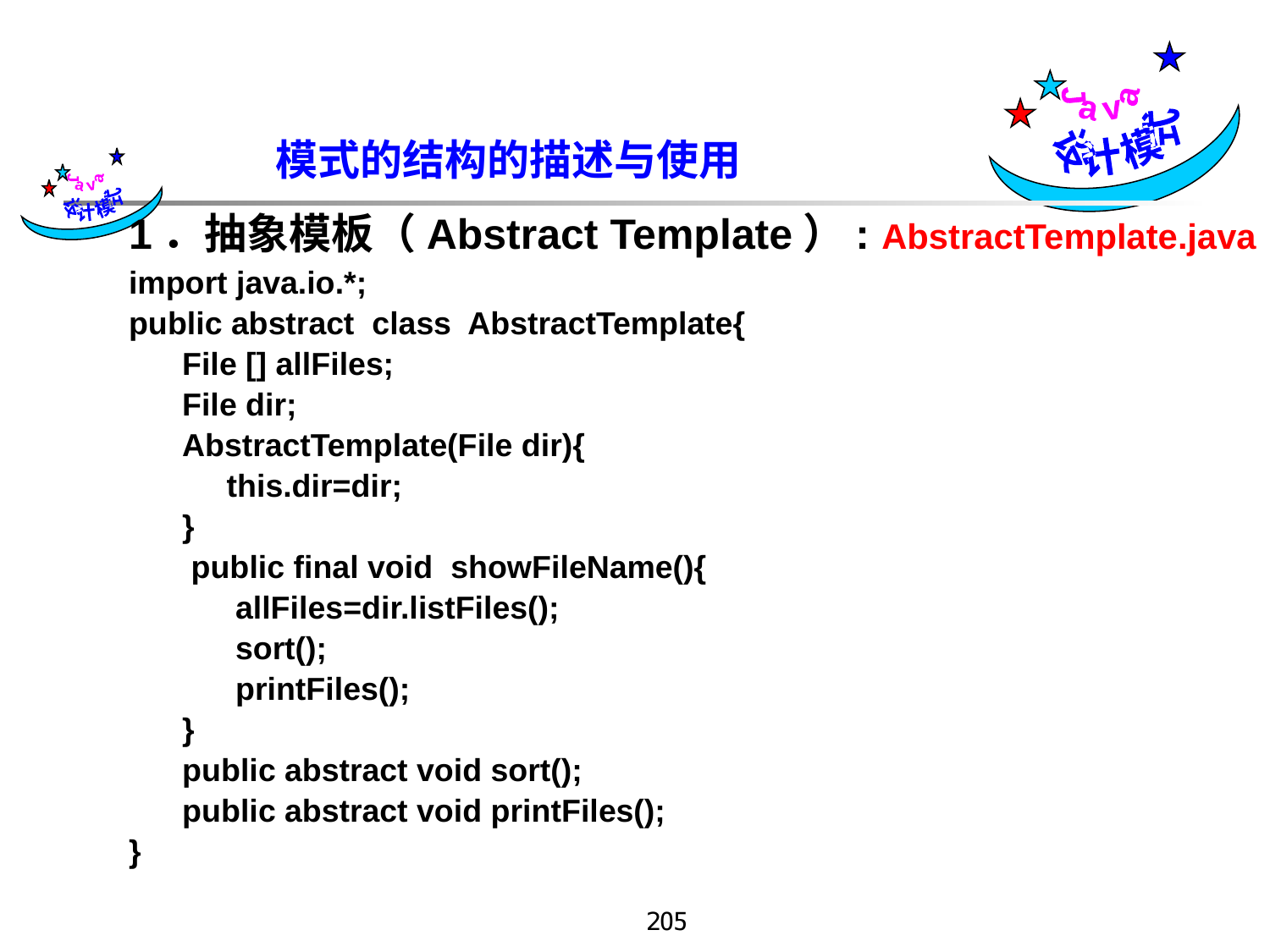

Java
设计模式

模式的结构的描述与使用

  Java
设计模式

1．抽象模板（Abstract Template）: AbstractTemplate.java
import java.io.*;
public abstract  class  AbstractTemplate{
      File [] allFiles;
      File dir;
      AbstractTemplate(File dir){
           this.dir=dir;
      }
       public final void  showFileName(){
            allFiles=dir.listFiles();
            sort();
            printFiles();
      }
      public abstract void sort();
      public abstract void printFiles();
}

205